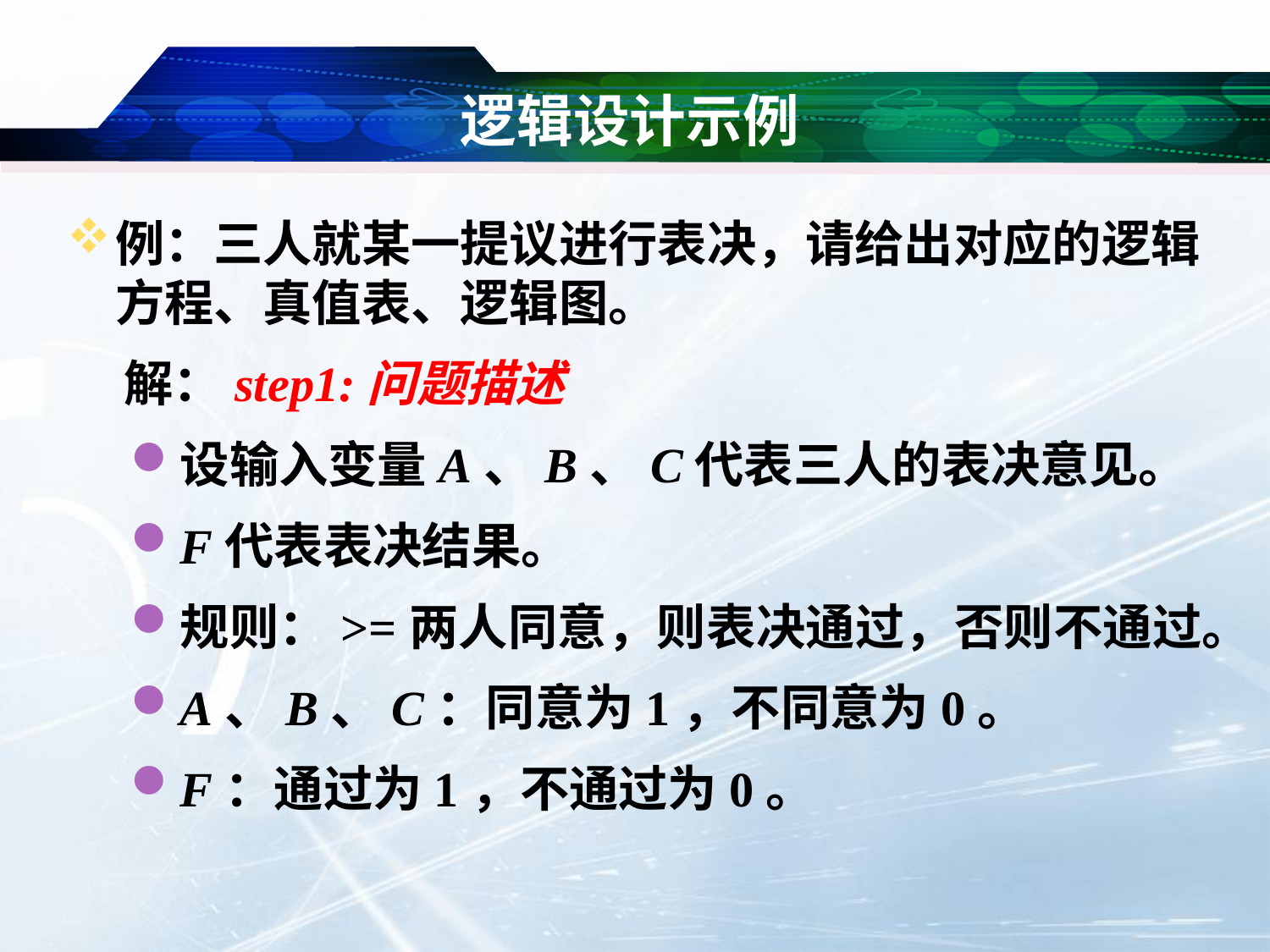

# 逻辑设计示例
例：三人就某一提议进行表决，请给出对应的逻辑方程、真值表、逻辑图。
    解：step1:问题描述
设输入变量A、B、C代表三人的表决意见。
F代表表决结果。
规则：>=两人同意，则表决通过，否则不通过。
A、B、C：同意为1，不同意为0。
F：通过为1，不通过为0。